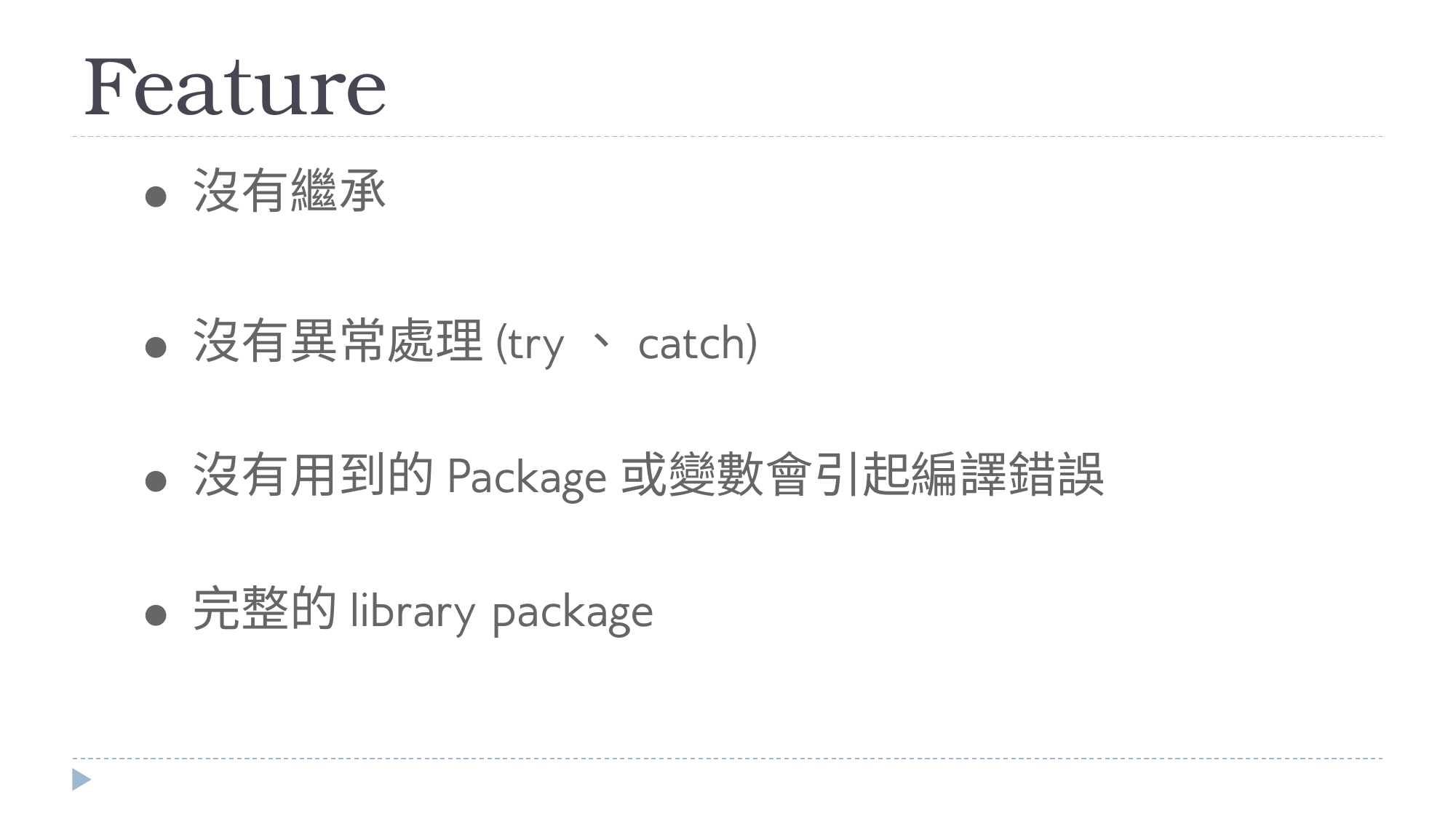

# Feature
沒有繼承

沒有異常處理(try、catch)

沒有用到的Package或變數會引起編譯錯誤

完整的library package